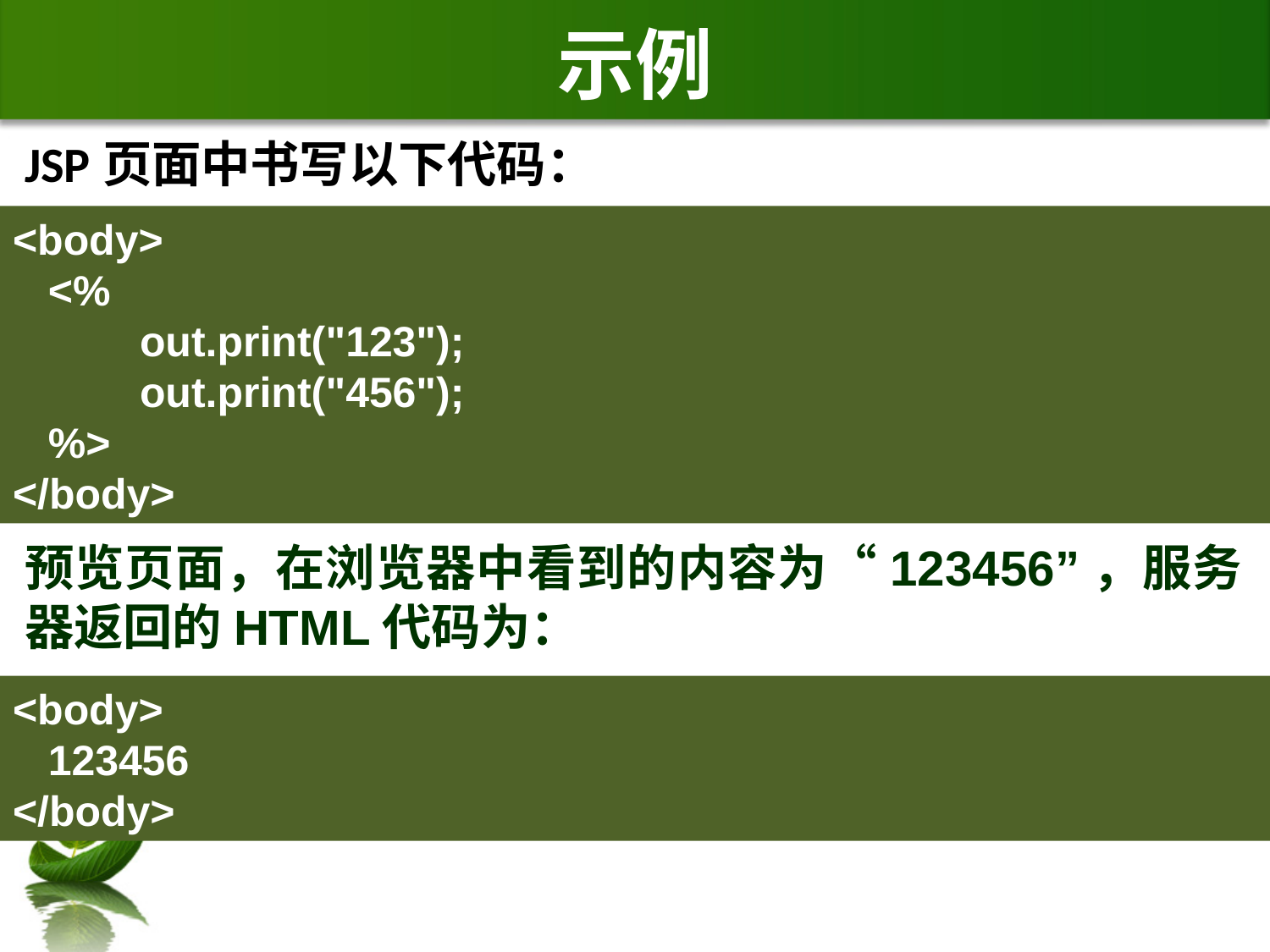

# 示例
JSP页面中书写以下代码：
<body>
   <%
	out.print("123");
	out.print("456");
   %>
</body>
预览页面，在浏览器中看到的内容为“123456”，服务器返回的HTML代码为：
<body>
   123456
</body>